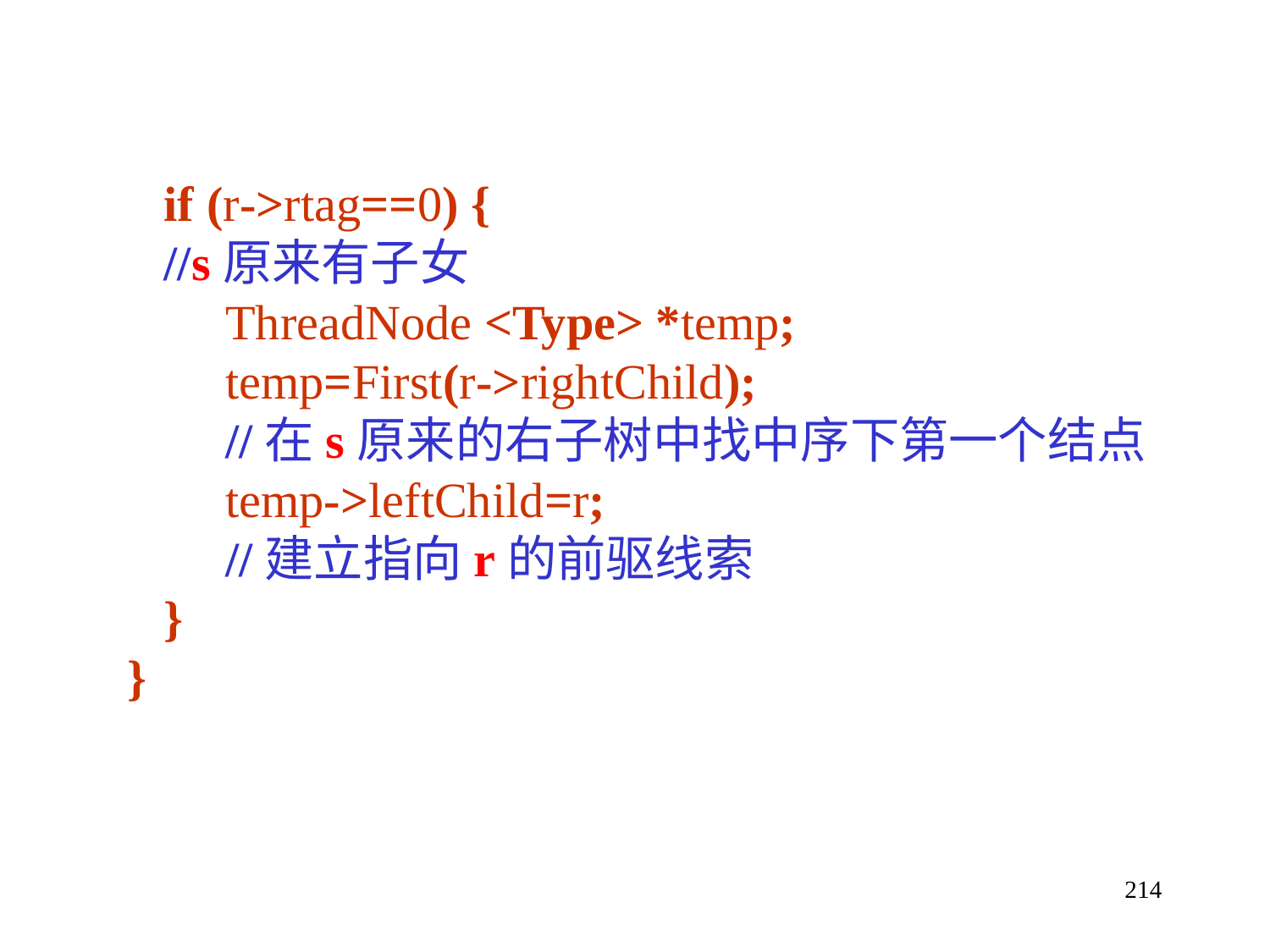

if (r->rtag==0) {
   //s原来有子女
        ThreadNode <Type> *temp;
        temp=First(r->rightChild);
        //在s原来的右子树中找中序下第一个结点
        temp->leftChild=r;
        //建立指向r的前驱线索
   }
}

214